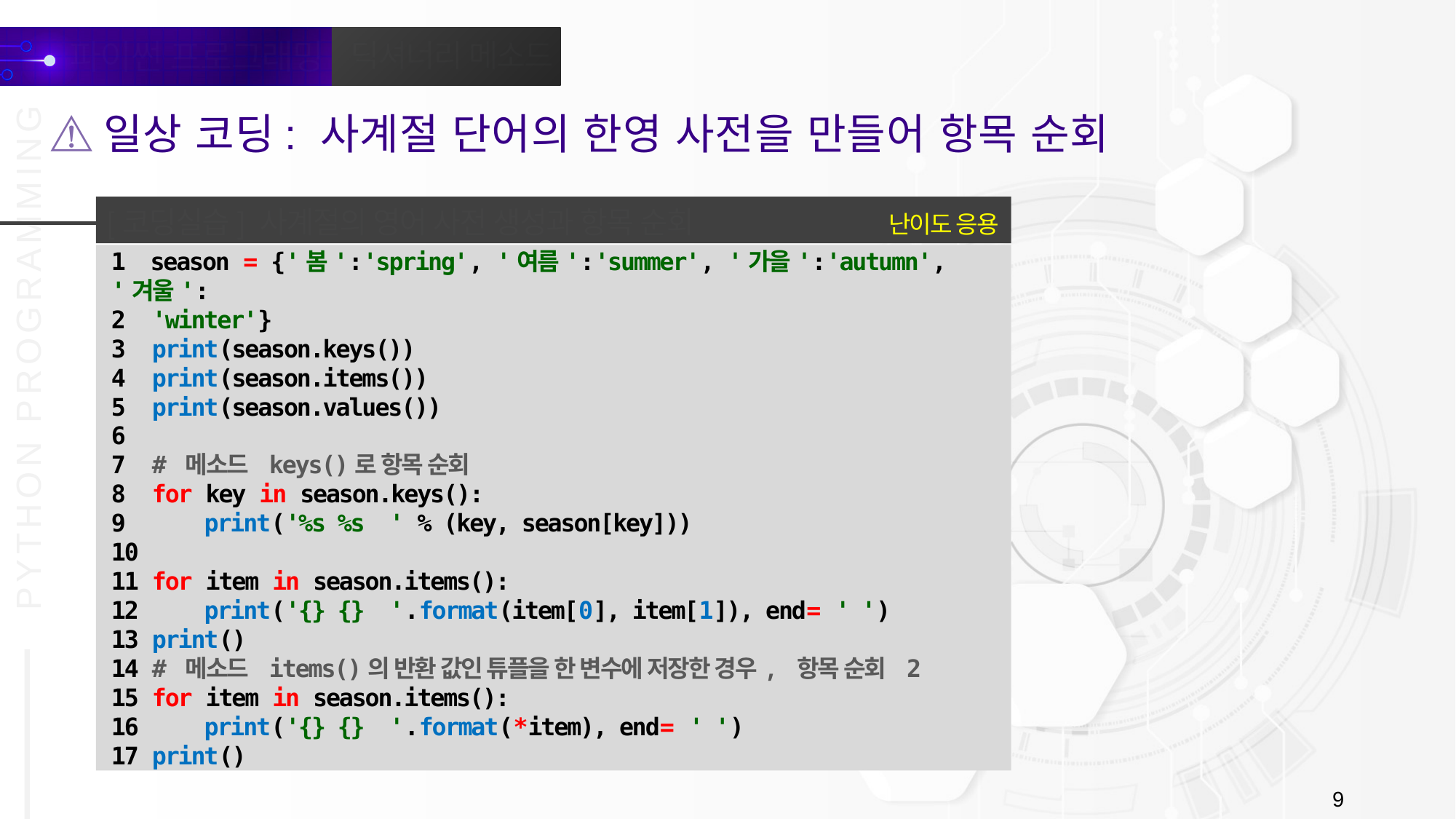

일상 코딩: 사계절 단어의 한영 사전을 만들어 항목 순회

난이도 응용
[코딩실습] 사계절의 영어 사전 생성과 항목 순회
1  season = {'봄':'spring', '여름':'summer', '가을':'autumn', '겨울':
2  'winter'}
3  print(season.keys())
4  print(season.items())
5  print(season.values())
6
7  # 메소드 keys()로 항목 순회
8  for key in season.keys():
9      print('%s %s  ' % (key, season[key]))
10
11 for item in season.items():
12     print('{} {}  '.format(item[0], item[1]), end= ' ')
13 print()
14 # 메소드 items()의 반환 값인 튜플을 한 변수에 저장한 경우, 항목 순회 2
15 for item in season.items():
16     print('{} {}  '.format(*item), end= ' ')
17 print()
9